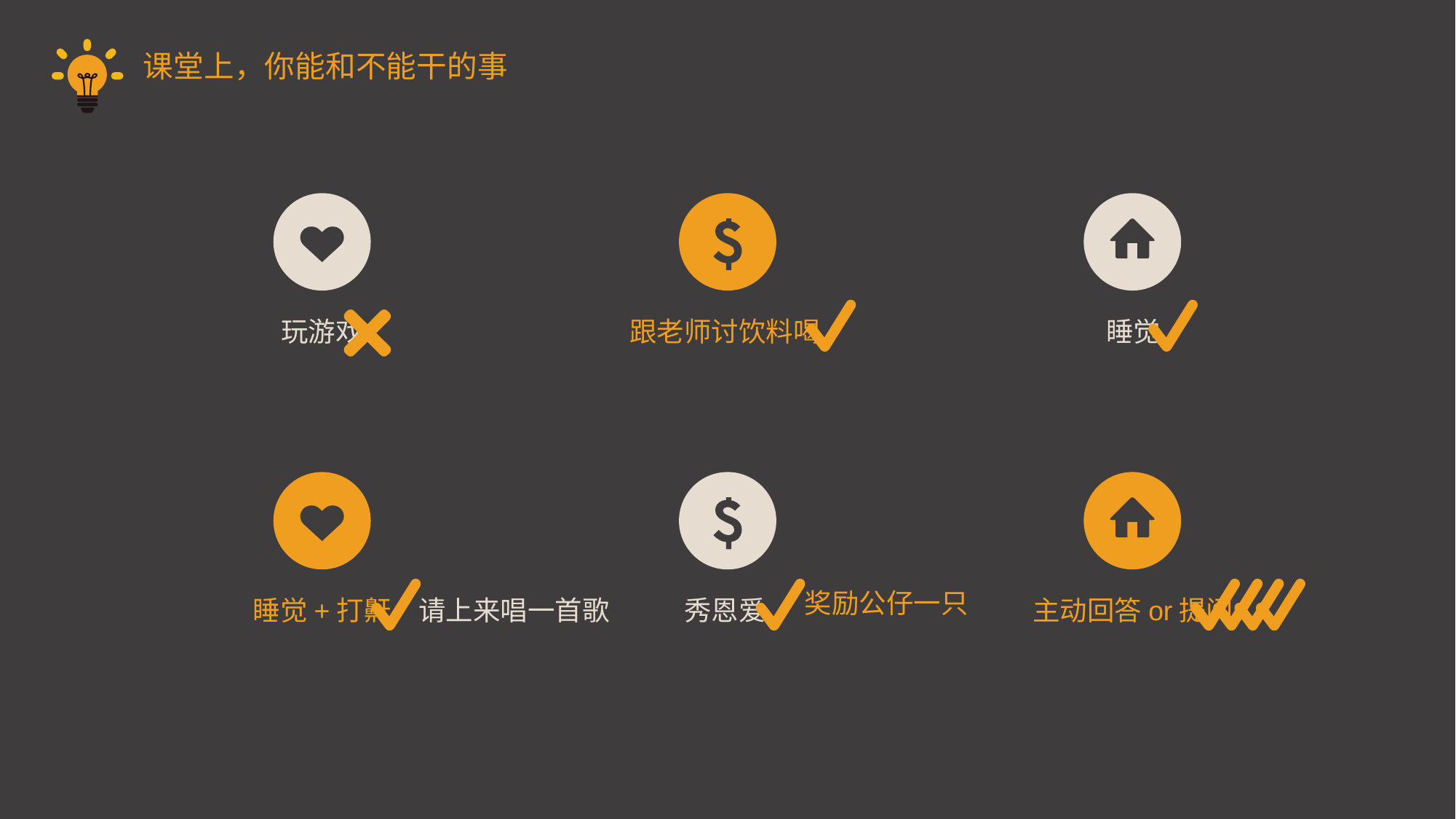

课堂上，你能和不能干的事

玩游戏
跟老师讨饮料喝
睡觉

请上来唱一首歌

奖励公仔一只
睡觉+打鼾
秀恩爱
主动回答or提问